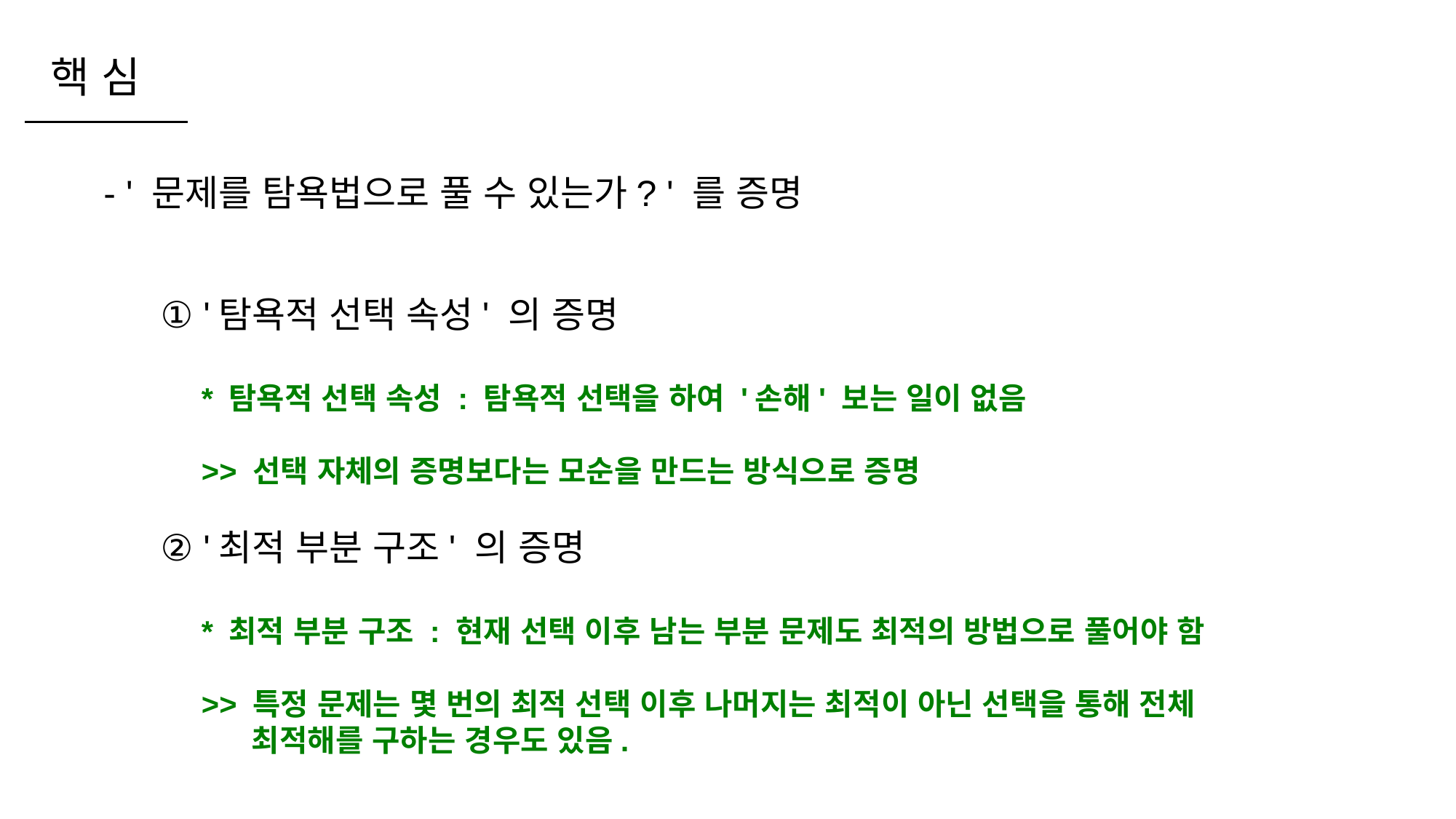

핵 심
- ' 문제를 탐욕법으로 풀 수 있는가? ' 를 증명
① '탐욕적 선택 속성' 의 증명

	* 탐욕적 선택 속성 : 탐욕적 선택을 하여 '손해' 보는 일이 없음

	>> 선택 자체의 증명보다는 모순을 만드는 방식으로 증명

② '최적 부분 구조' 의 증명

	* 최적 부분 구조 : 현재 선택 이후 남는 부분 문제도 최적의 방법으로 풀어야 함

	>> 특정 문제는 몇 번의 최적 선택 이후 나머지는 최적이 아닌 선택을 통해 전체
	     최적해를 구하는 경우도 있음.